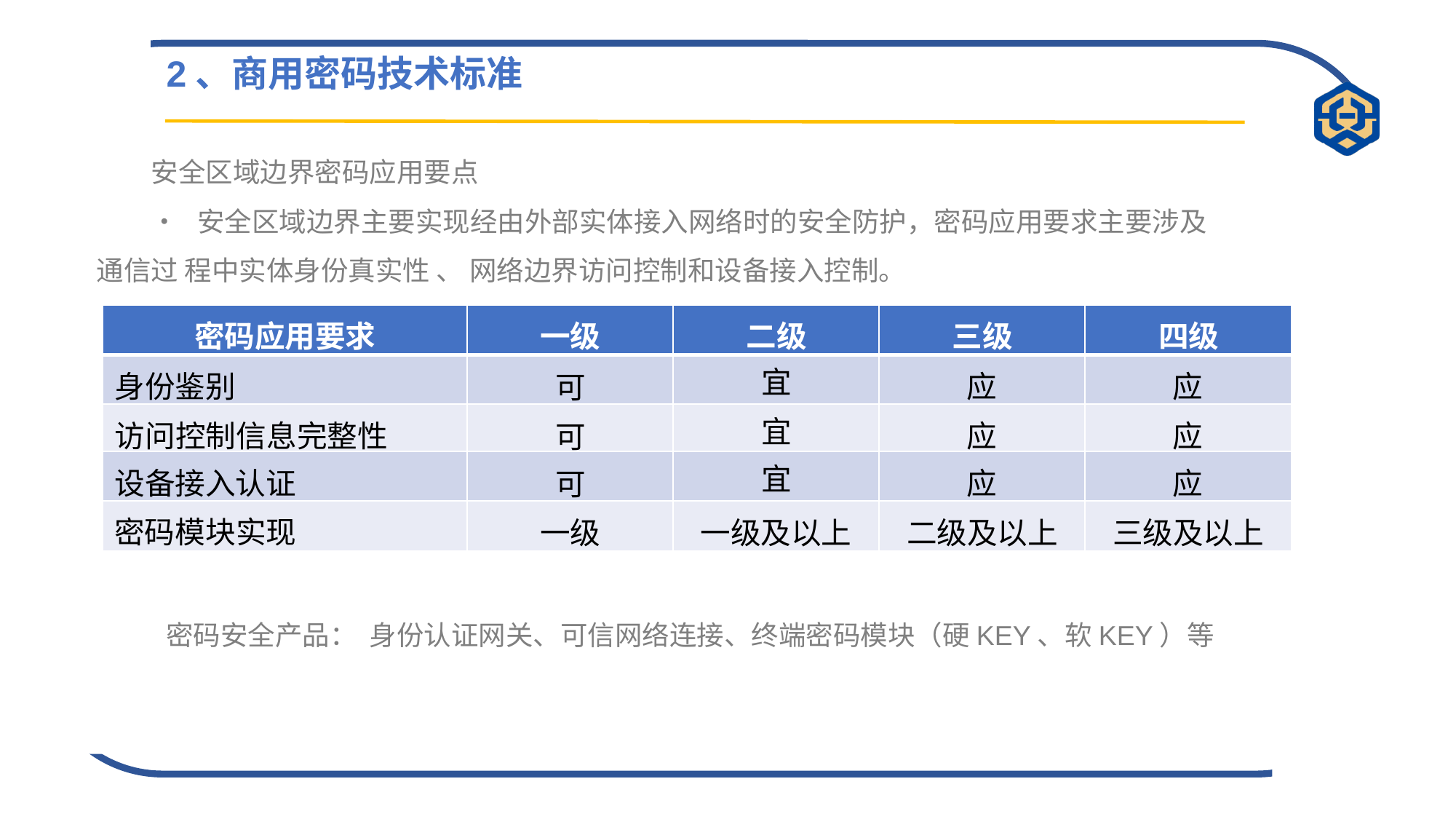

2、商用密码技术标准
安全区域边界密码应用要点
•  安全区域边界主要实现经由外部实体接入网络时的安全防护，密码应用要求主要涉及通信过 程中实体身份真实性 、 网络边界访问控制和设备接入控制。
| 密码应用要求 | 一级 | 二级 | 三级 | 四级 |
| --- | --- | --- | --- | --- |
| 身份鉴别 | 可 | 宜 | 应 | 应 |
| 访问控制信息完整性 | 可 | 宜 | 应 | 应 |
| 设备接入认证 | 可 | 宜 | 应 | 应 |
| 密码模块实现 | 一级 | 一级及以上 | 二级及以上 | 三级及以上 |
密码安全产品：  身份认证网关、可信网络连接、终端密码模块（硬KEY、软KEY）等